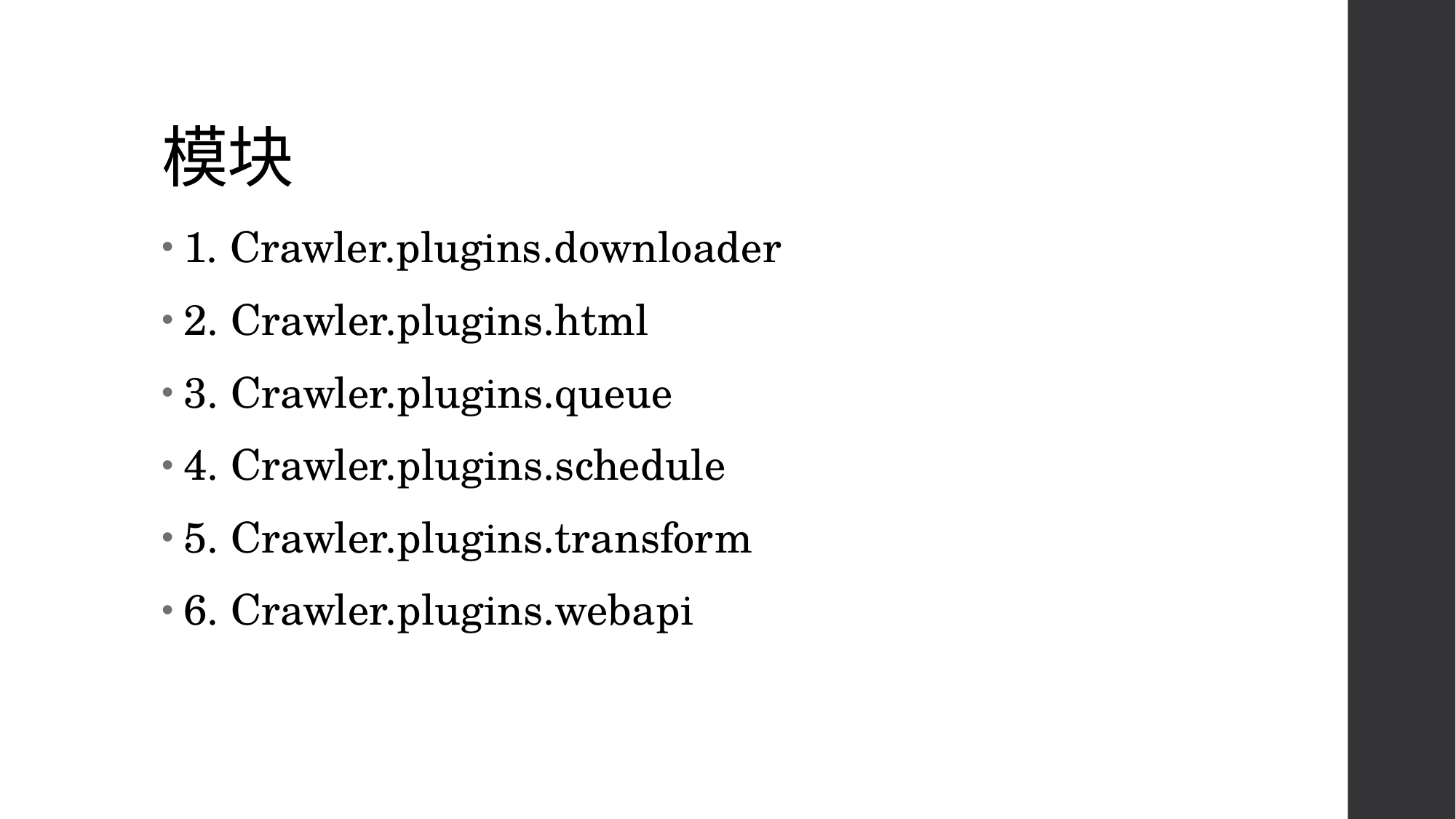

# 模块
1. Crawler.plugins.downloader
2. Crawler.plugins.html
3. Crawler.plugins.queue
4. Crawler.plugins.schedule
5. Crawler.plugins.transform
6. Crawler.plugins.webapi